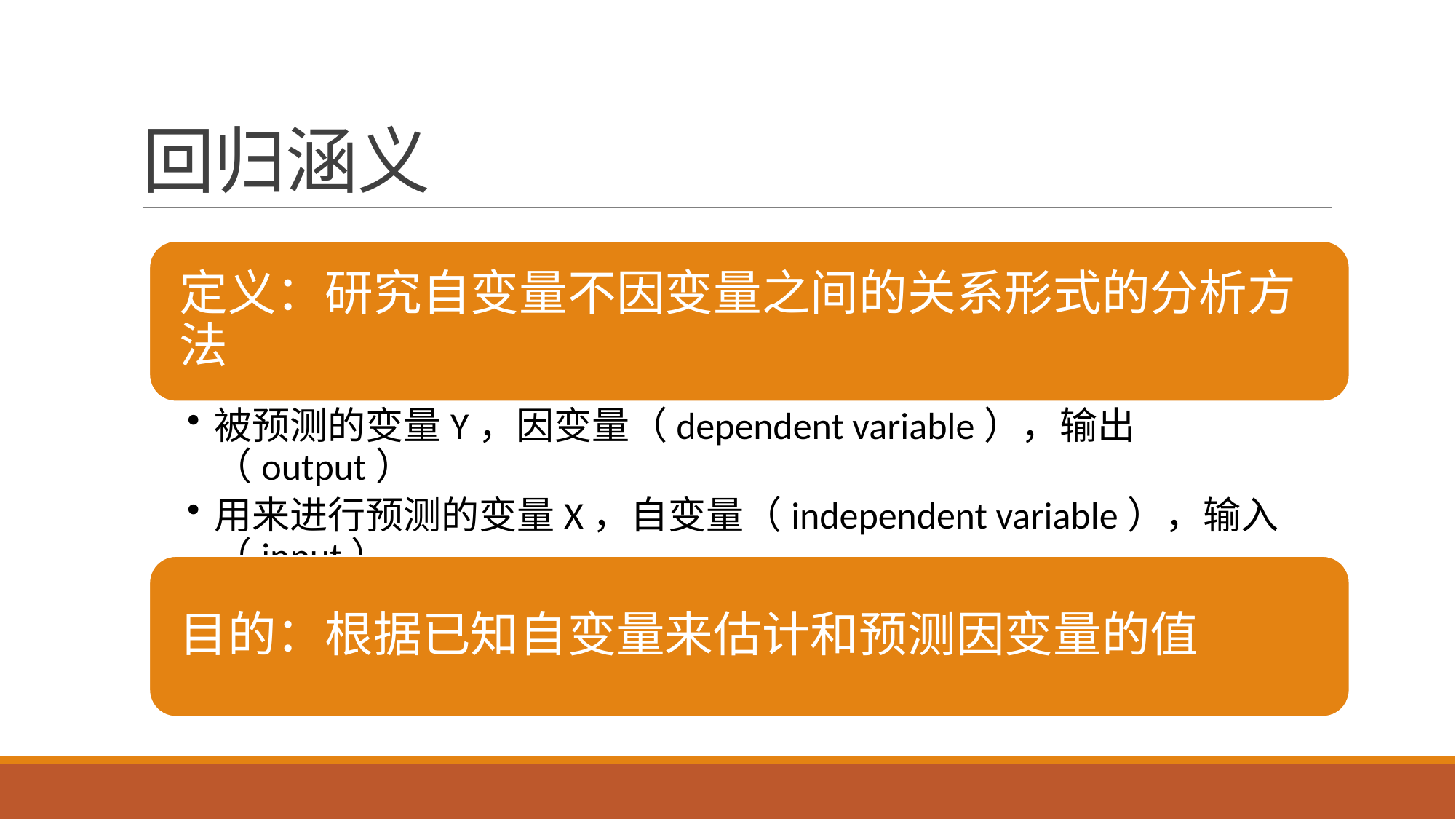

# 回归涵义
定义：研究自变量不因变量之间的关系形式的分析方法
被预测的变量Y，因变量（dependent variable），输出（output）
用来进行预测的变量X，自变量（independent variable），输入（input）
目的：根据已知自变量来估计和预测因变量的值